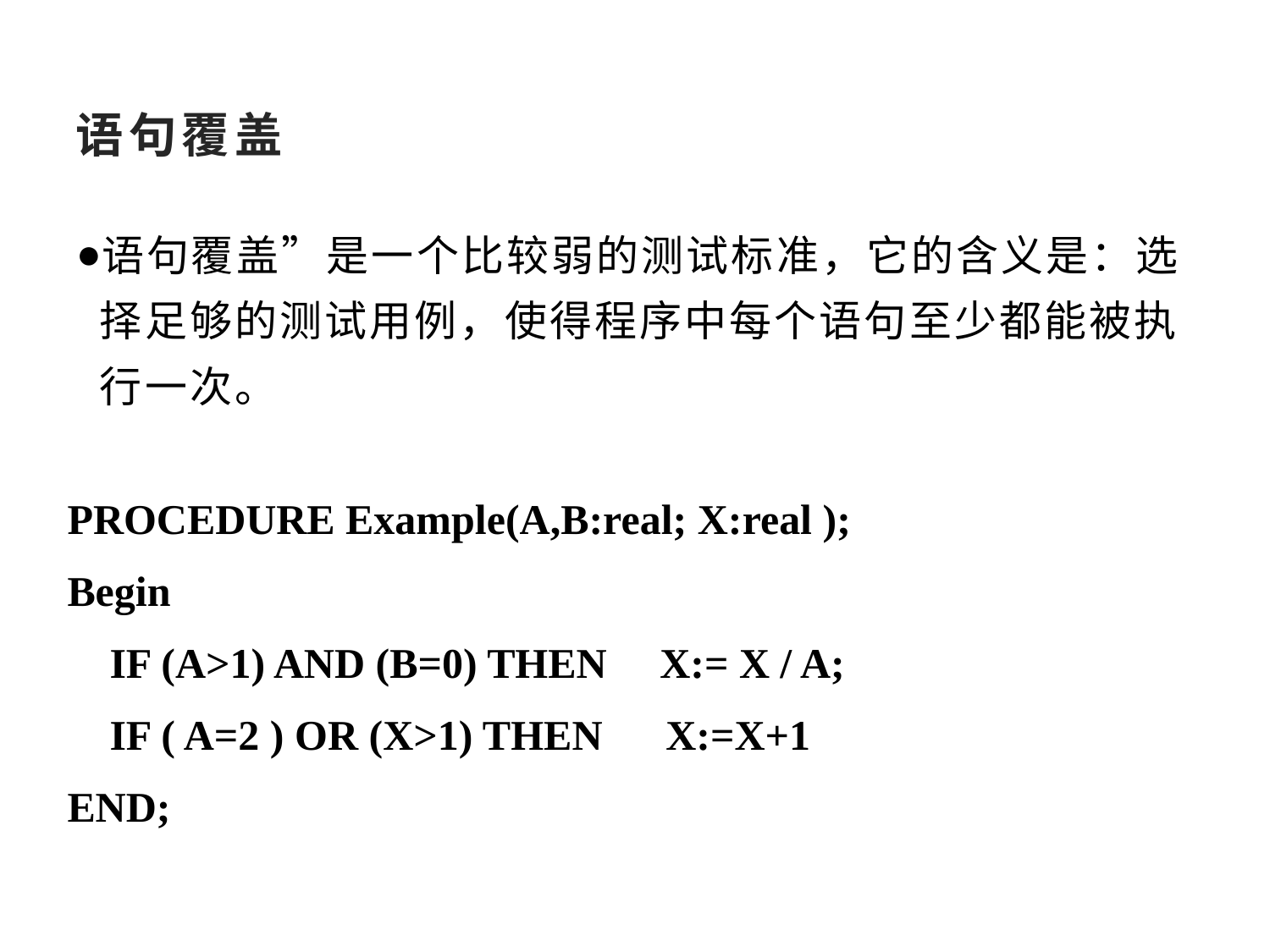

# 语句覆盖
语句覆盖”是一个比较弱的测试标准，它的含义是：选择足够的测试用例，使得程序中每个语句至少都能被执行一次。

PROCEDURE Example(A,B:real; X:real );
Begin
    IF (A>1) AND (B=0) THEN     X:= X / A;
    IF ( A=2 ) OR (X>1) THEN      X:=X+1
END;